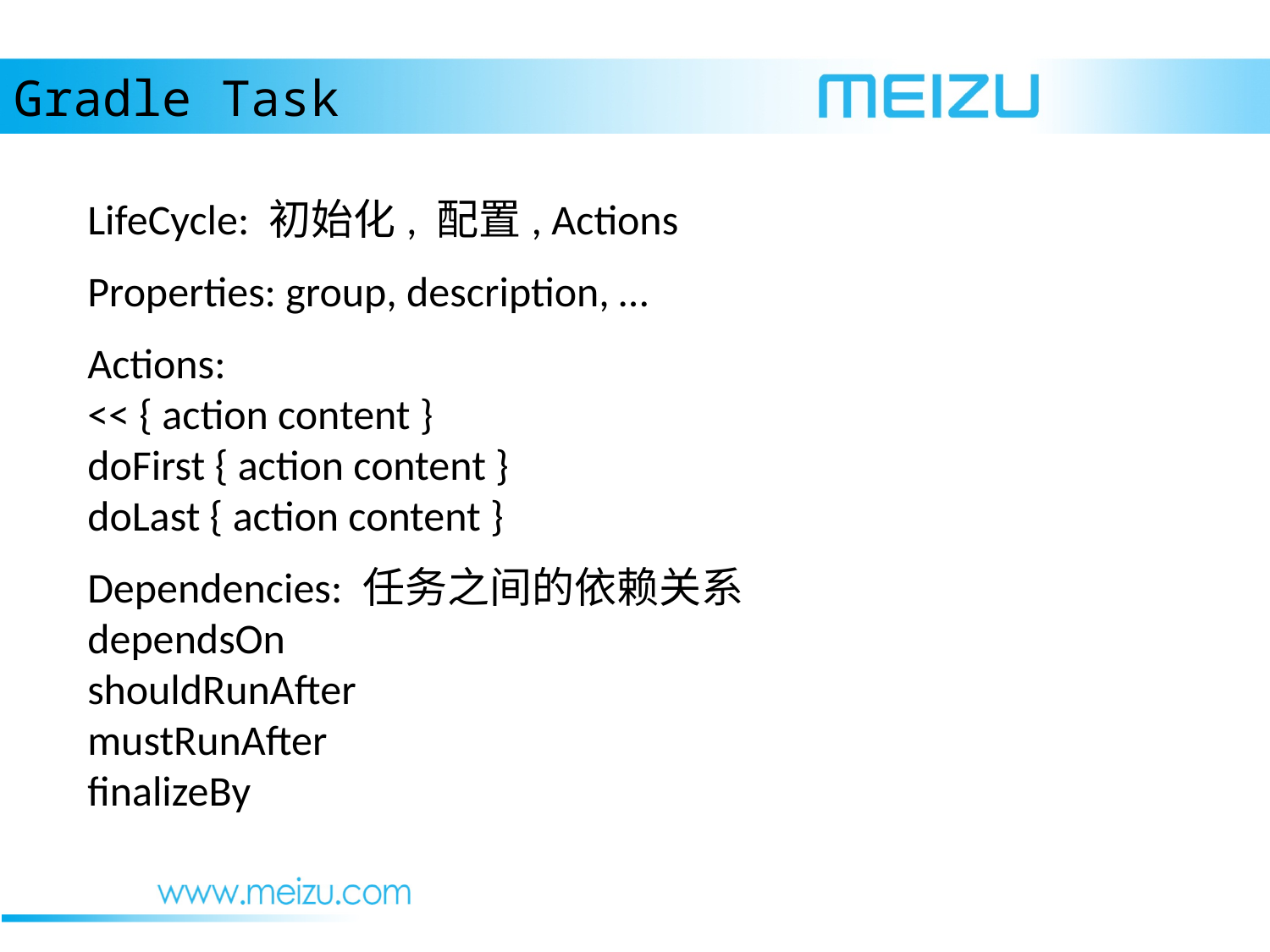

Gradle Task
LifeCycle: 初始化, 配置, Actions
Properties: group, description, …
Actions:
<< { action content }
doFirst { action content }
doLast { action content }
Dependencies: 任务之间的依赖关系
dependsOn
shouldRunAfter
mustRunAfter
finalizeBy